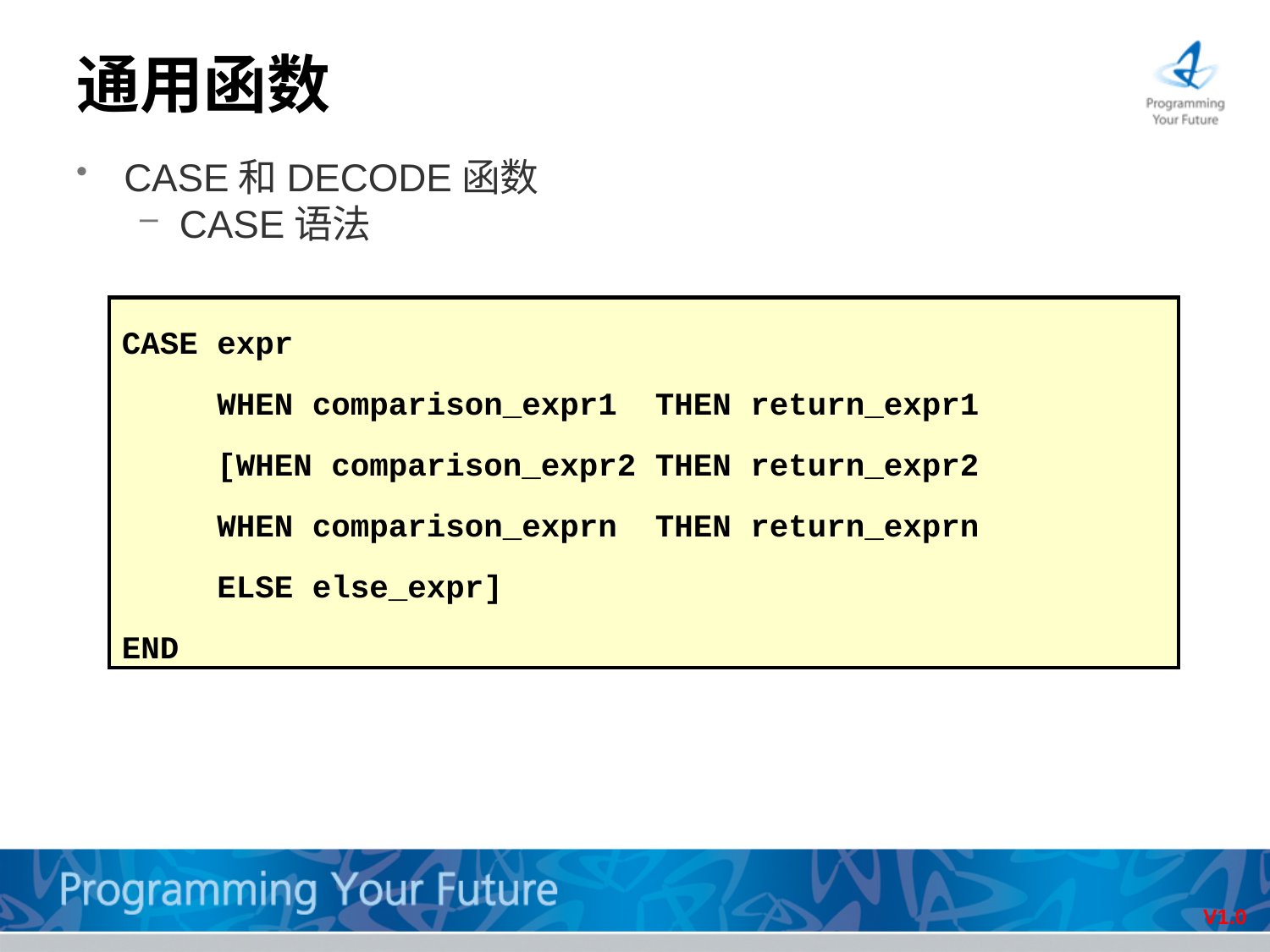

# 通用函数
CASE和DECODE函数
CASE语法

CASE expr
     WHEN comparison_expr1  THEN return_expr1
     [WHEN comparison_expr2 THEN return_expr2
     WHEN comparison_exprn  THEN return_exprn
     ELSE else_expr]
END